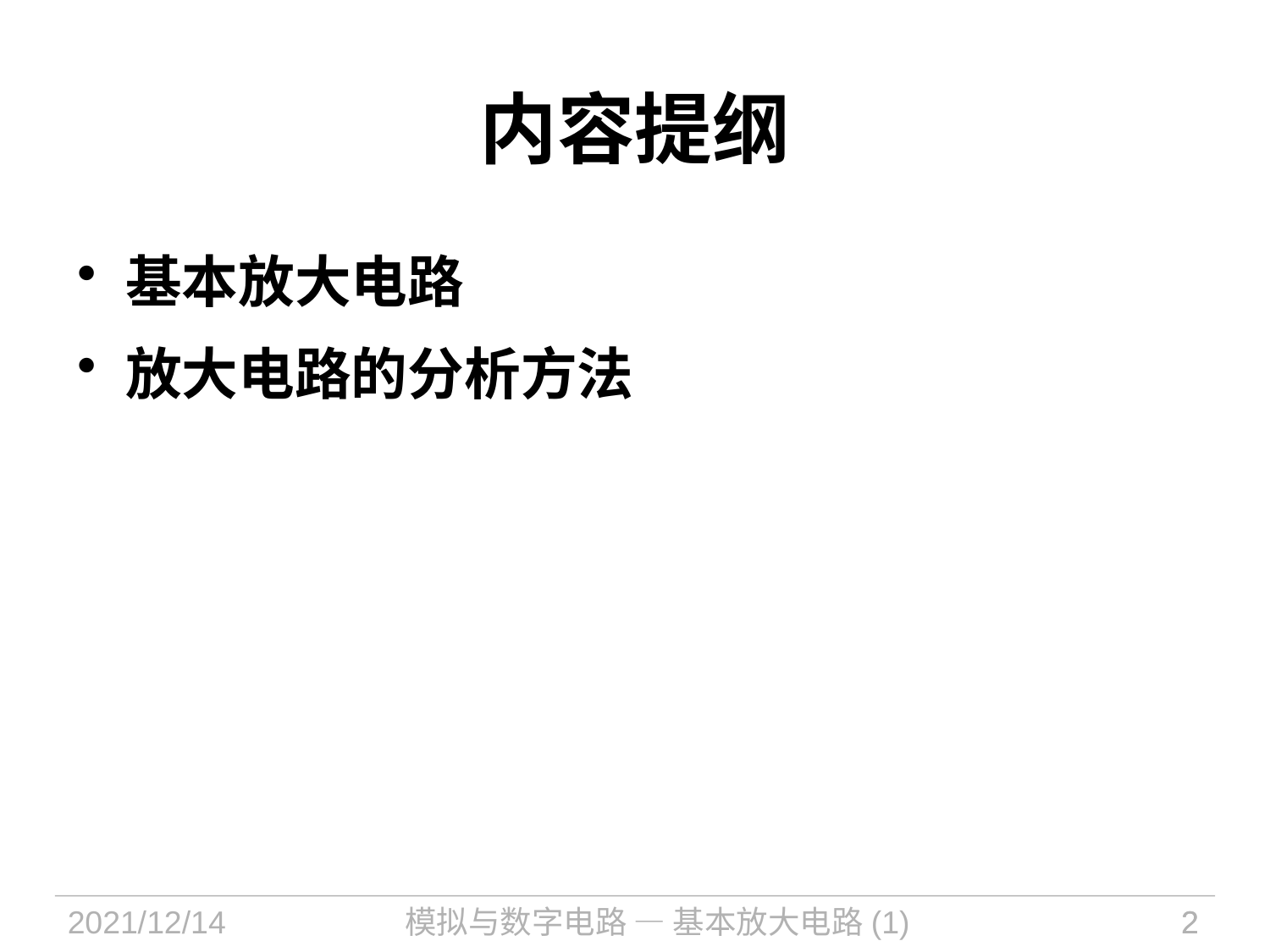

内容提纲
基本放大电路
放大电路的分析方法

2021/12/14
模拟与数字电路 — 基本放大电路(1)
2
2